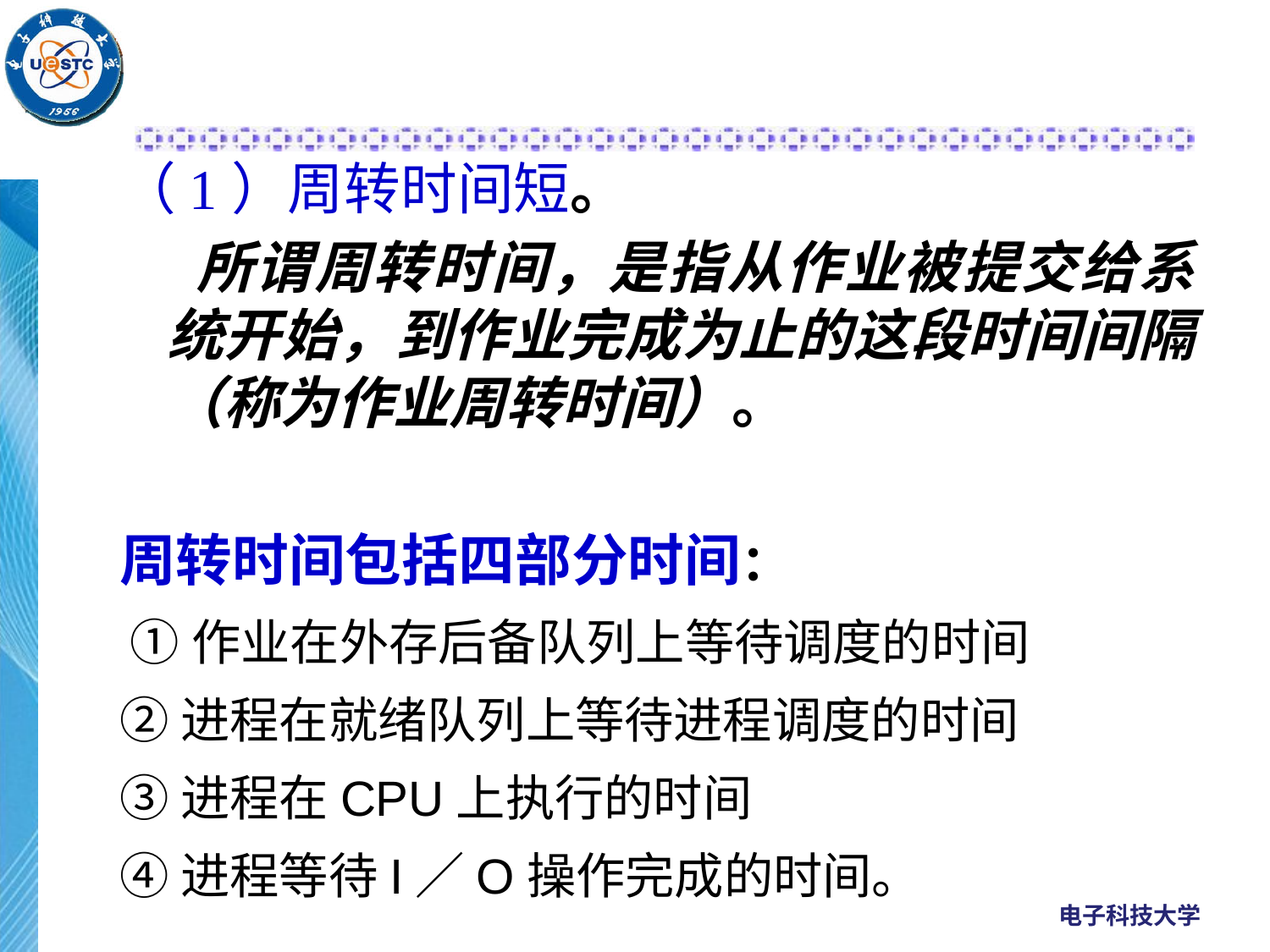

（1）周转时间短。
    所谓周转时间，是指从作业被提交给系统开始，到作业完成为止的这段时间间隔（称为作业周转时间）。

周转时间包括四部分时间：
 ①作业在外存后备队列上等待调度的时间
②进程在就绪队列上等待进程调度的时间
③进程在CPU上执行的时间
④进程等待I／O操作完成的时间。